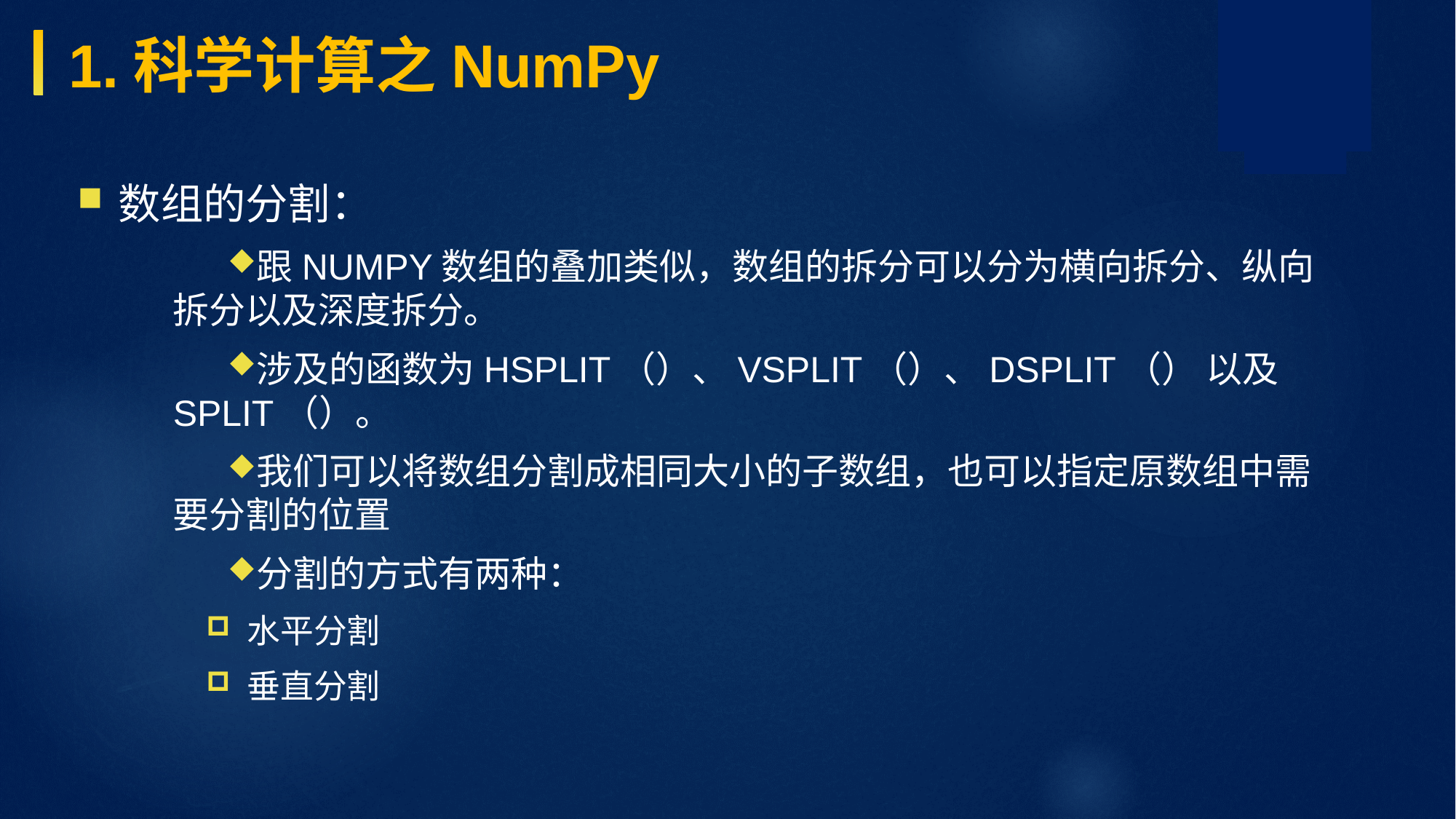

1.科学计算之NumPy
数组的分割：
跟NumPy数组的叠加类似，数组的拆分可以分为横向拆分、纵向拆分以及深度拆分。
涉及的函数为hsplit（）、vsplit（）、dsplit（） 以及split（）。
我们可以将数组分割成相同大小的子数组，也可以指定原数组中需要分割的位置
分割的方式有两种：
水平分割
垂直分割